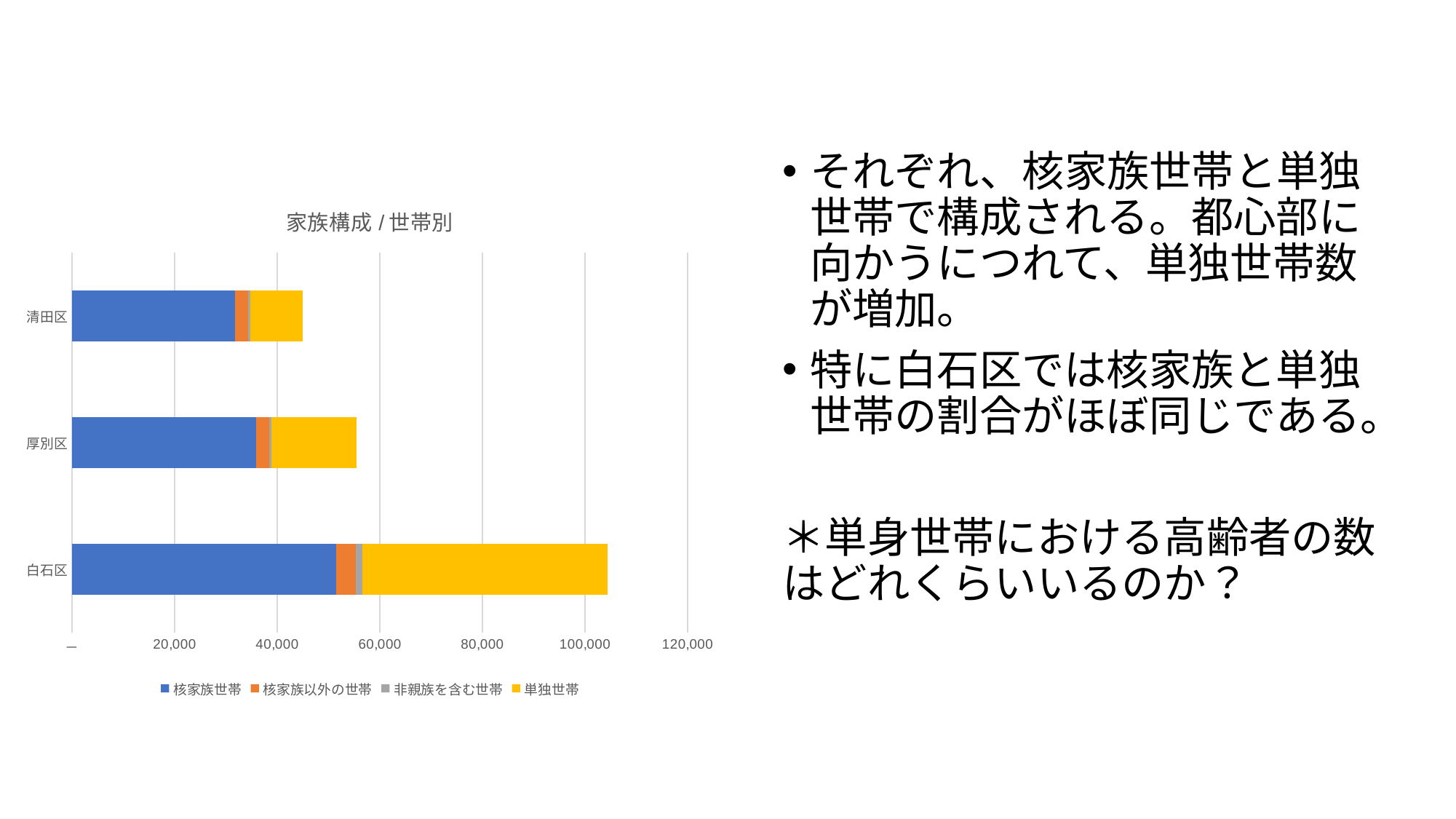

それぞれ、核家族世帯と単独世帯で構成される。都心部に向かうにつれて、単独世帯数が増加。
特に白石区では核家族と単独世帯の割合がほぼ同じである。

＊単身世帯における高齢者の数はどれくらいいるのか？

### Chart: 家族構成/世帯別

| Category | 核家族世帯 | 核家族以外の世帯 | 非親族を含む世帯 | 単独世帯 |
|---|---|---|---|---|
| 白石区 | 51433.0 | 3900.0 | 1272.0 | 47852.0 |
| 厚別区 | 35886.0 | 2527.0 | 372.0 | 16711.0 |
| 清田区 | 31700.0 | 2657.0 | 363.0 | 10190.0 |